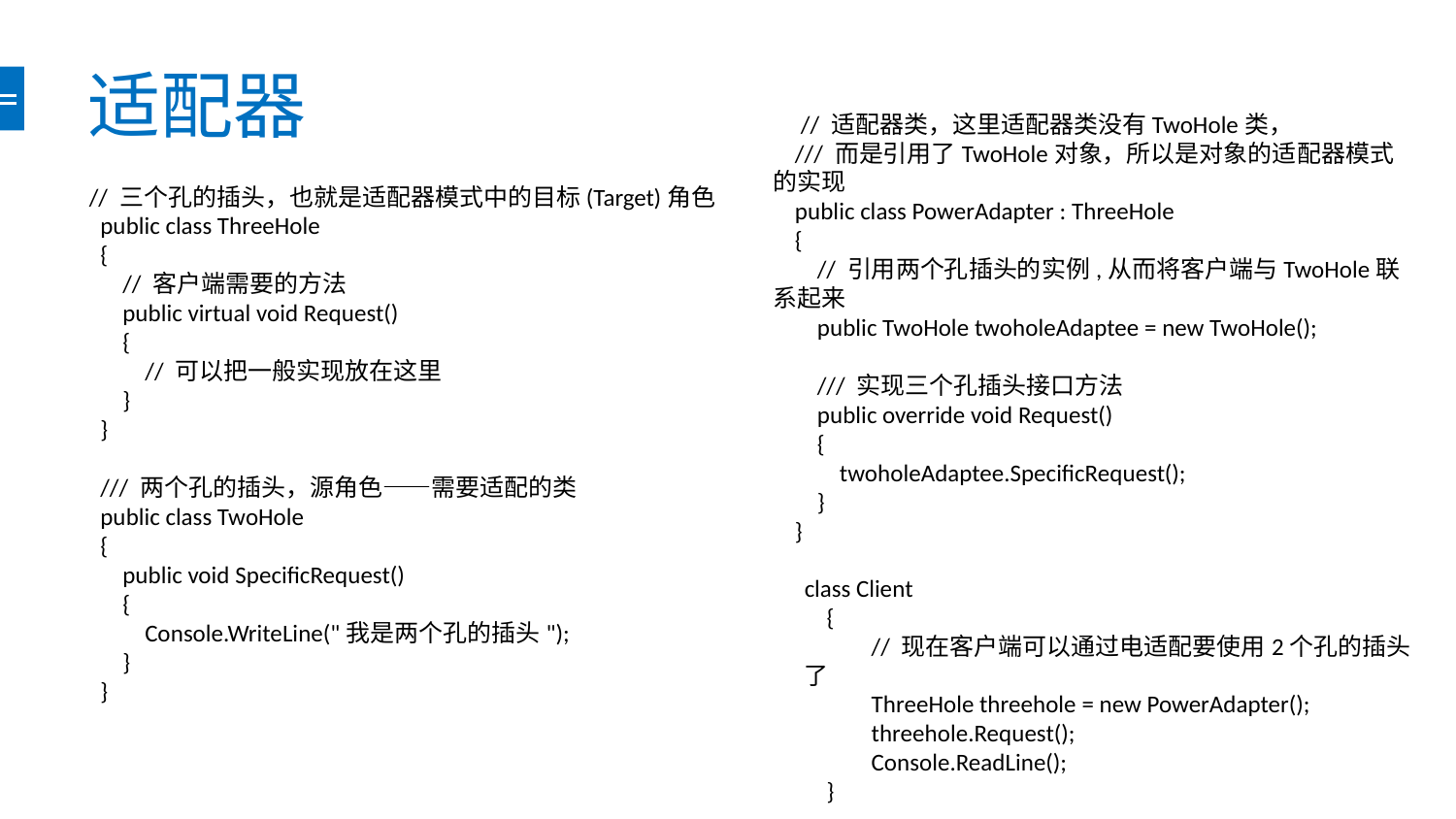

# 适配器
     // 适配器类，这里适配器类没有TwoHole类，
    /// 而是引用了TwoHole对象，所以是对象的适配器模式的实现
    public class PowerAdapter : ThreeHole
    {
        // 引用两个孔插头的实例,从而将客户端与TwoHole联系起来
        public TwoHole twoholeAdaptee = new TwoHole();

        /// 实现三个孔插头接口方法
        public override void Request()
        {
            twoholeAdaptee.SpecificRequest();
        }
    }
  // 三个孔的插头，也就是适配器模式中的目标(Target)角色
    public class ThreeHole
    {
        // 客户端需要的方法
        public virtual void Request()
        {
            // 可以把一般实现放在这里
        }
    }

    /// 两个孔的插头，源角色——需要适配的类
    public class TwoHole
    {
        public void SpecificRequest()
        {
            Console.WriteLine("我是两个孔的插头");
        }
    }
class Client
    {
            // 现在客户端可以通过电适配要使用2个孔的插头了
            ThreeHole threehole = new PowerAdapter();
            threehole.Request();
            Console.ReadLine();
    }